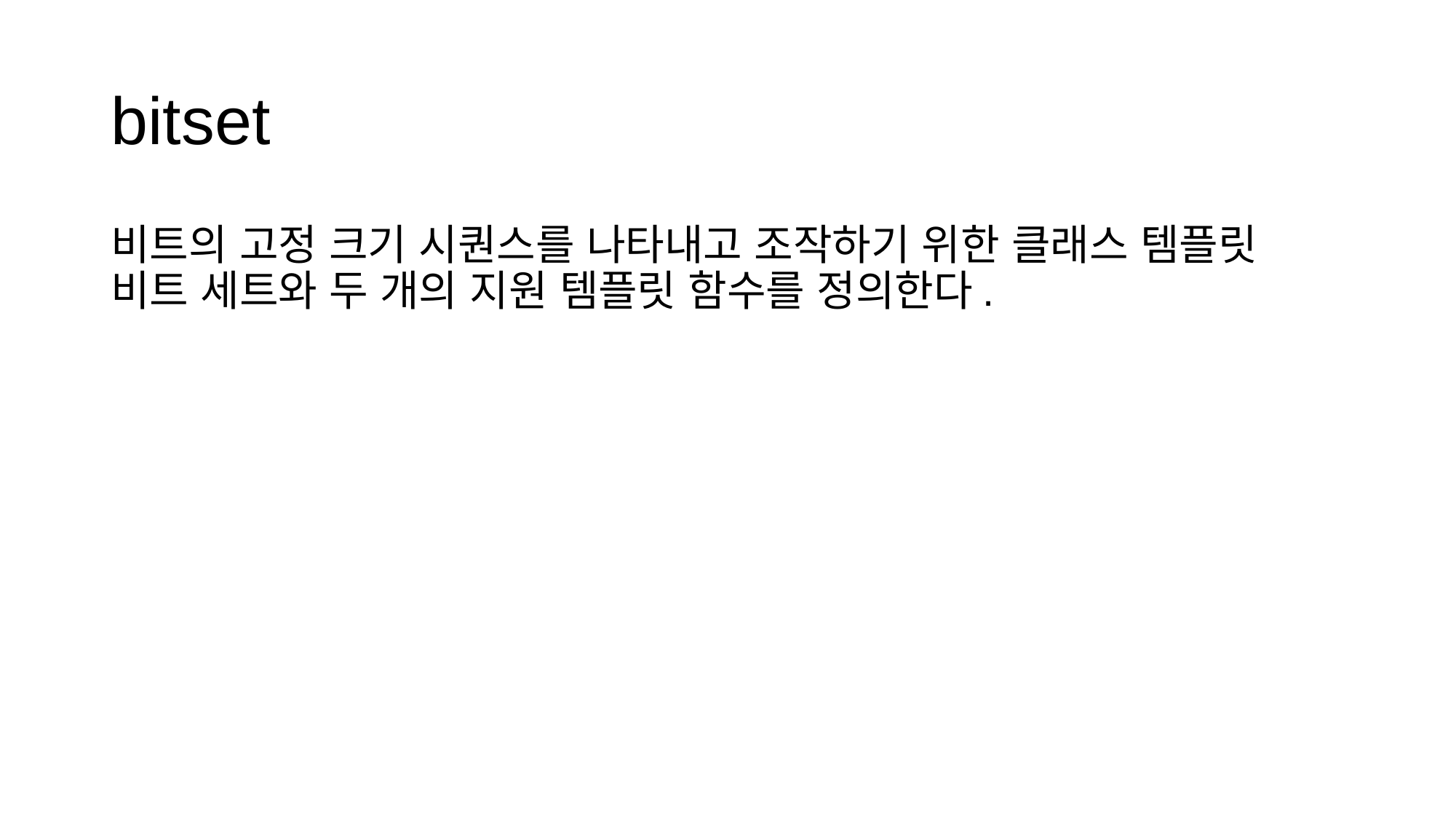

# bitset
비트의 고정 크기 시퀀스를 나타내고 조작하기 위한 클래스 템플릿 비트 세트와 두 개의 지원 템플릿 함수를 정의한다.